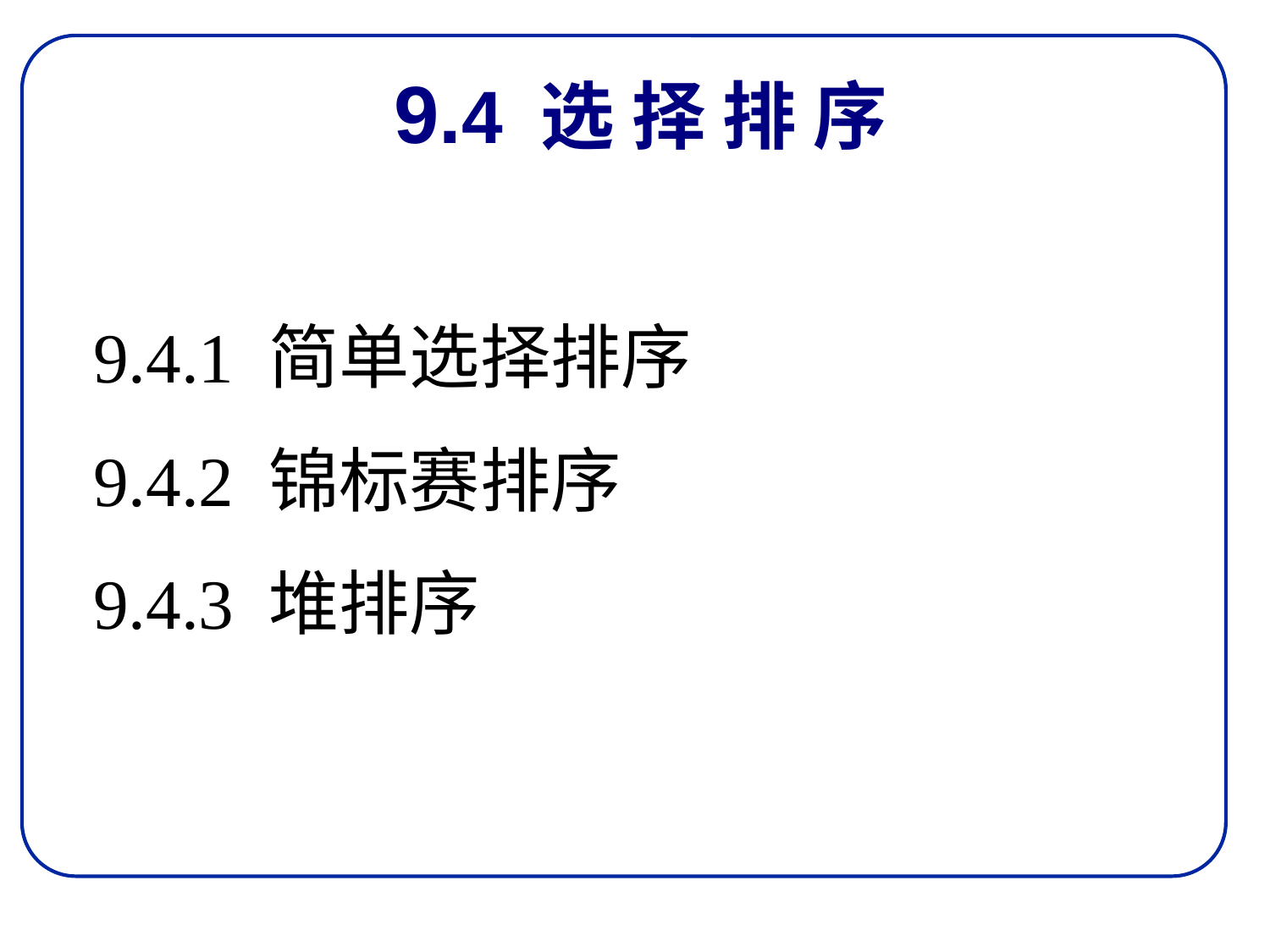

# 9.4 选 择 排 序
9.4.1 简单选择排序

9.4.2 锦标赛排序

9.4.3 堆排序